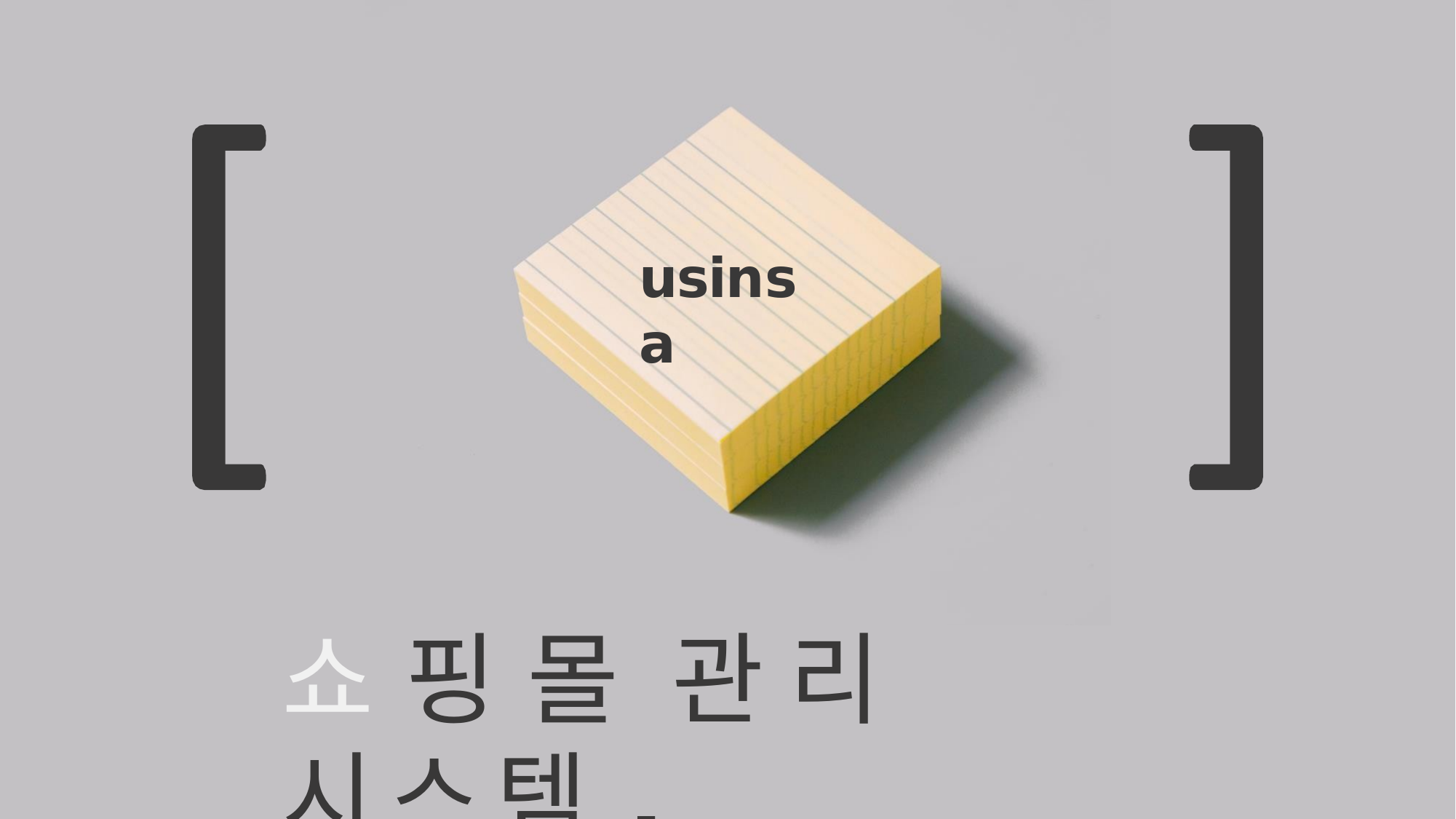

# usinsa
쇼핑몰 관리 시스템.
1 조.